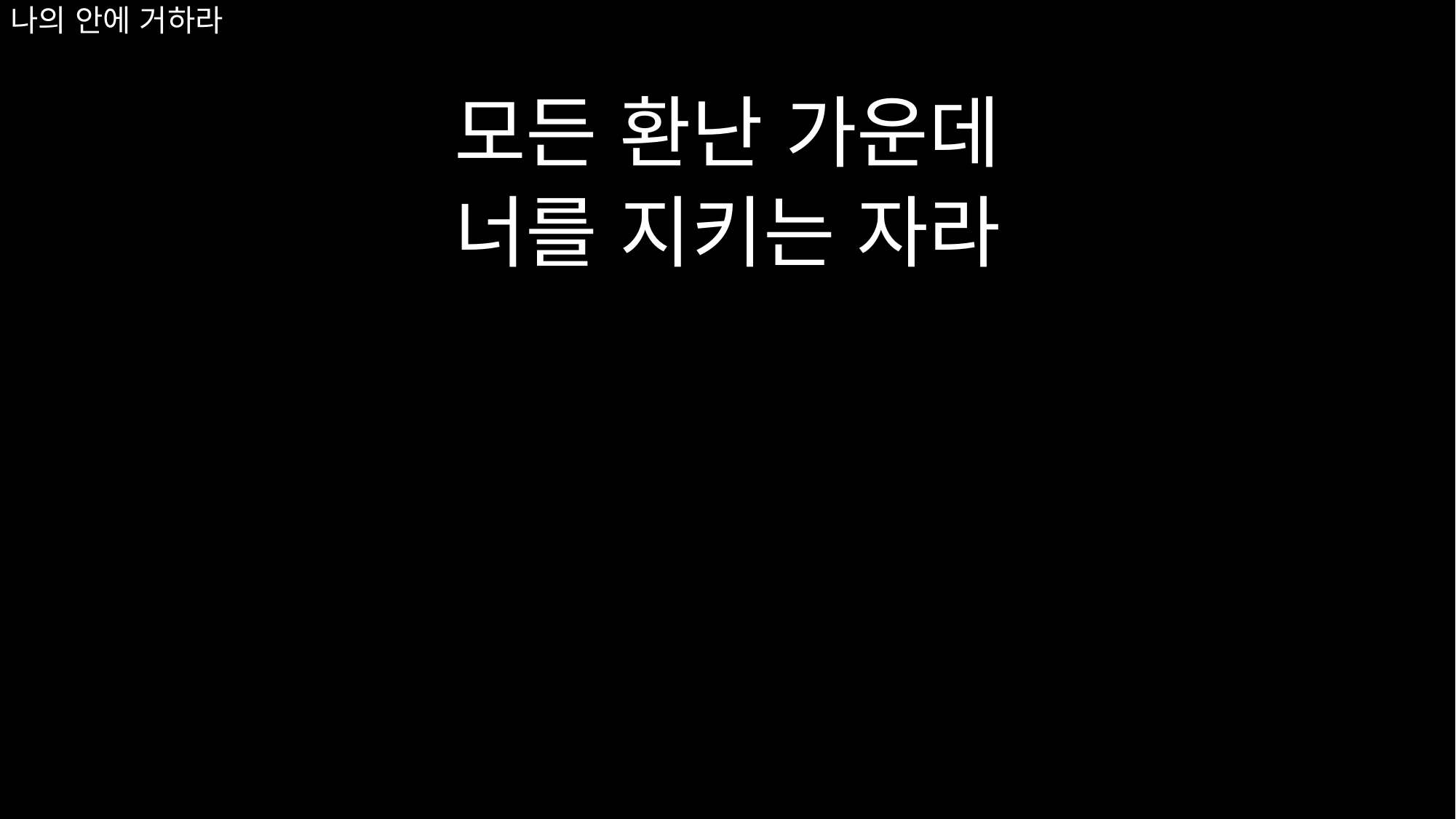

# 나의 안에 거하라
모든 환난 가운데
너를 지키는 자라